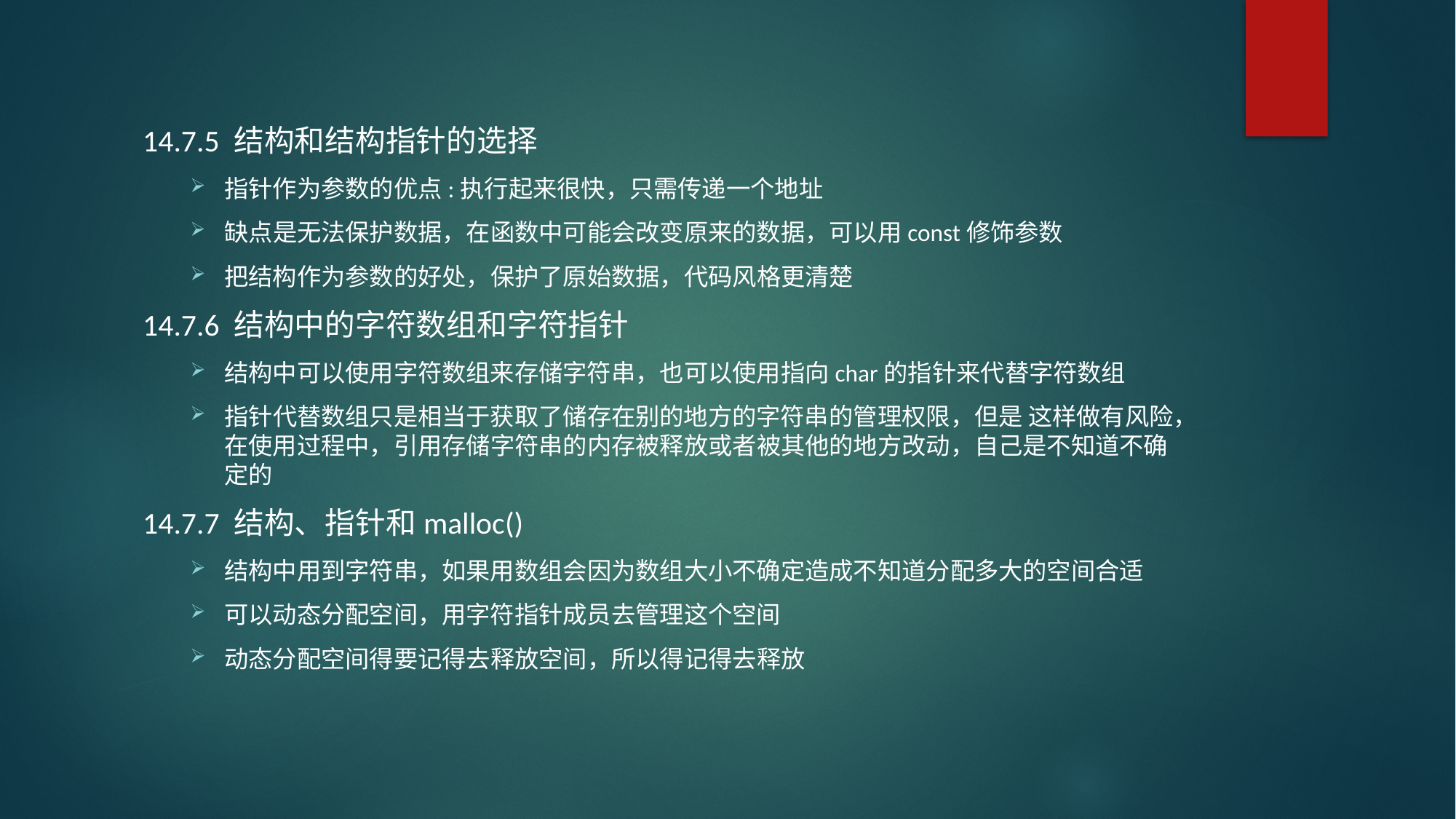

14.7.5 结构和结构指针的选择
指针作为参数的优点:执行起来很快，只需传递一个地址
缺点是无法保护数据，在函数中可能会改变原来的数据，可以用const修饰参数
把结构作为参数的好处，保护了原始数据，代码风格更清楚
14.7.6 结构中的字符数组和字符指针
结构中可以使用字符数组来存储字符串，也可以使用指向char的指针来代替字符数组
指针代替数组只是相当于获取了储存在别的地方的字符串的管理权限，但是 这样做有风险，在使用过程中，引用存储字符串的内存被释放或者被其他的地方改动，自己是不知道不确定的
14.7.7 结构、指针和malloc()
结构中用到字符串，如果用数组会因为数组大小不确定造成不知道分配多大的空间合适
可以动态分配空间，用字符指针成员去管理这个空间
动态分配空间得要记得去释放空间，所以得记得去释放